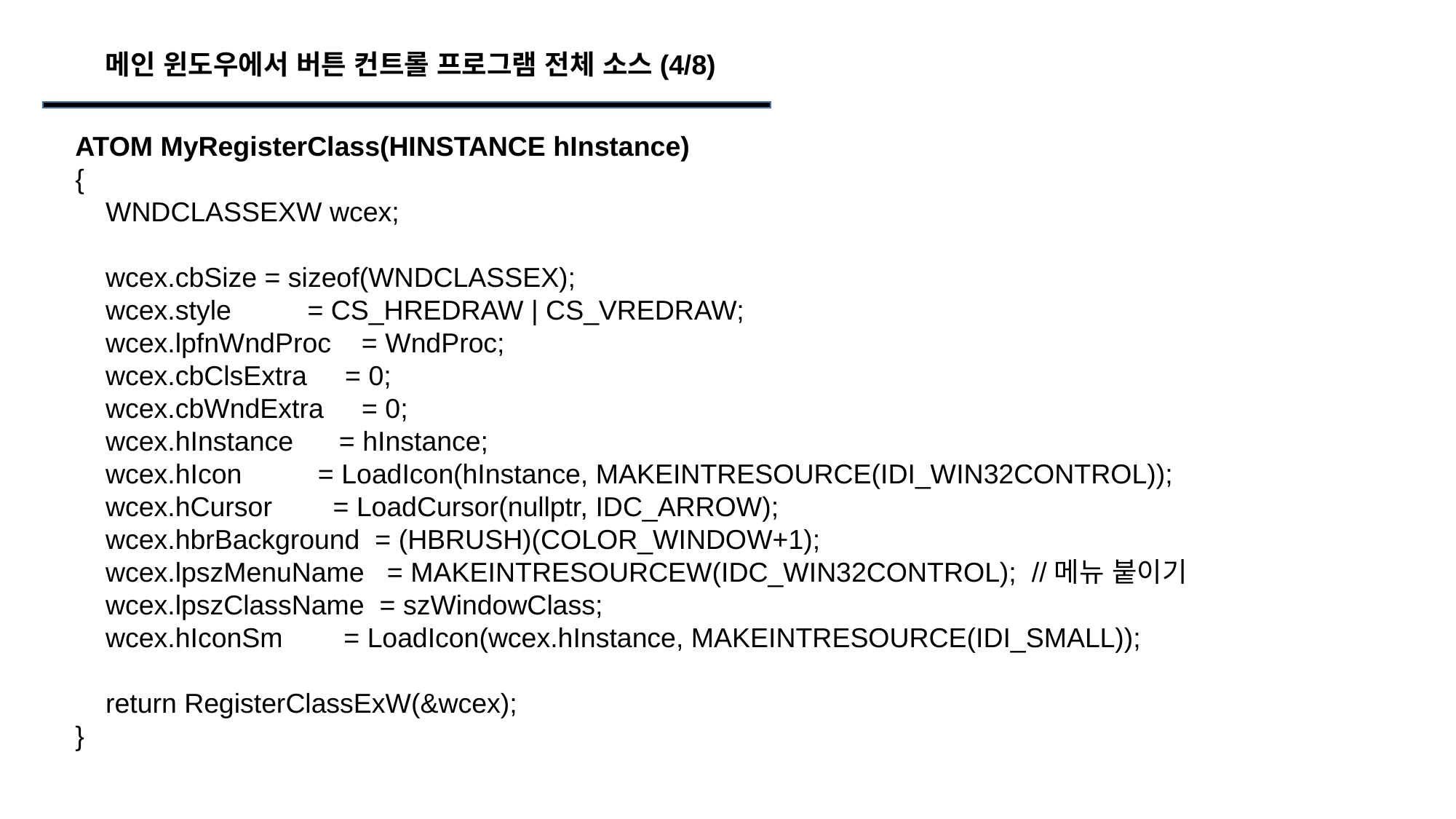

메인 윈도우에서 버튼 컨트롤 프로그램 전체 소스(4/8)

ATOM MyRegisterClass(HINSTANCE hInstance)
{
    WNDCLASSEXW wcex;

    wcex.cbSize = sizeof(WNDCLASSEX);
    wcex.style          = CS_HREDRAW | CS_VREDRAW;
    wcex.lpfnWndProc    = WndProc;
    wcex.cbClsExtra     = 0;
    wcex.cbWndExtra     = 0;
    wcex.hInstance      = hInstance;
    wcex.hIcon          = LoadIcon(hInstance, MAKEINTRESOURCE(IDI_WIN32CONTROL));
    wcex.hCursor        = LoadCursor(nullptr, IDC_ARROW);
    wcex.hbrBackground  = (HBRUSH)(COLOR_WINDOW+1);
    wcex.lpszMenuName   = MAKEINTRESOURCEW(IDC_WIN32CONTROL);  //메뉴 붙이기
    wcex.lpszClassName  = szWindowClass;
    wcex.hIconSm        = LoadIcon(wcex.hInstance, MAKEINTRESOURCE(IDI_SMALL));

    return RegisterClassExW(&wcex);
}